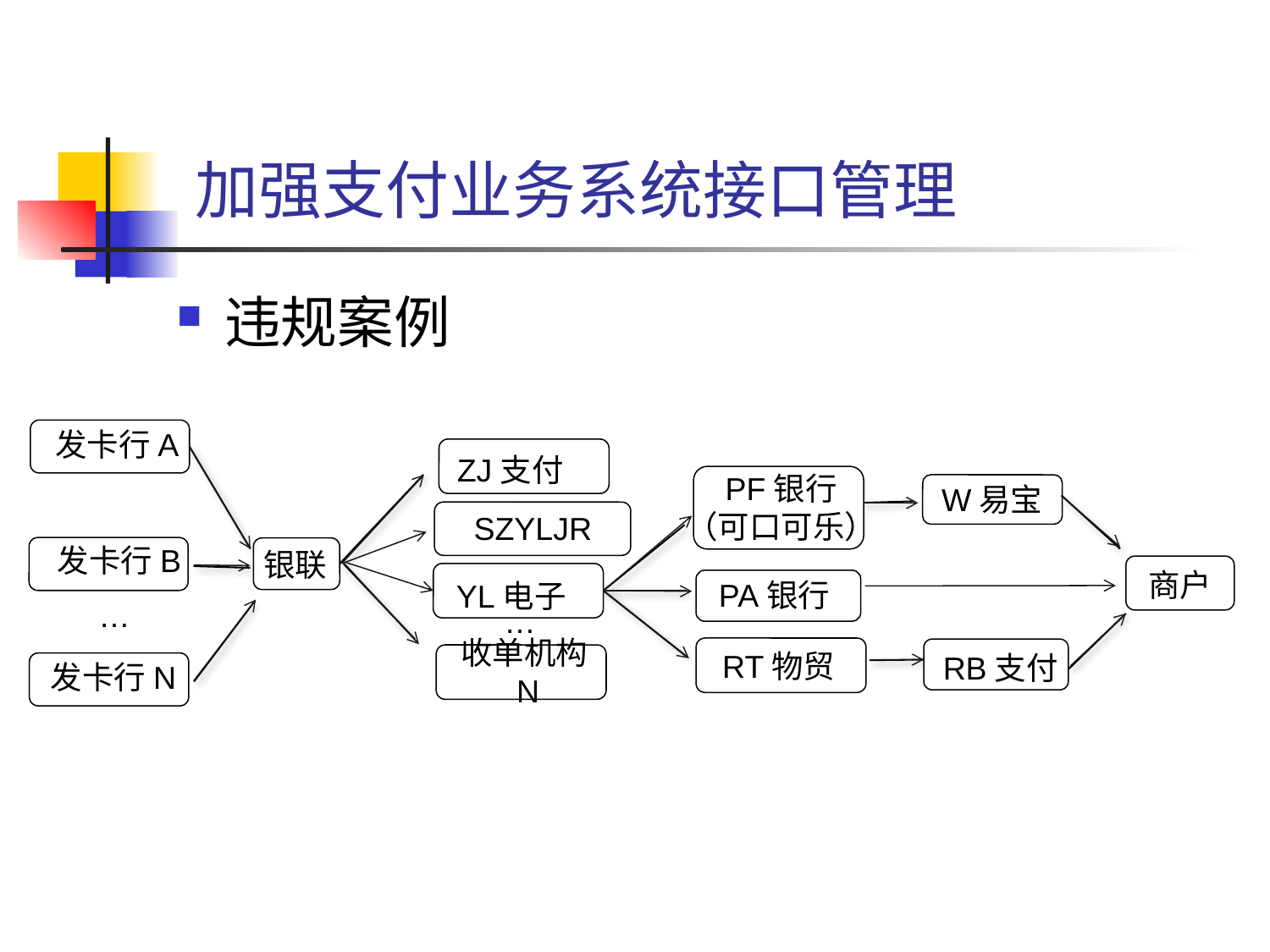

# 加强支付业务系统接口管理
违规案例
发卡行A

 ZJ支付
PF银行
（可口可乐）

W易宝

SZYLJR

发卡行B

银联

商户

PA银行
YL电子

…
…

RT物贸
RB支付

收单机构N
发卡行N